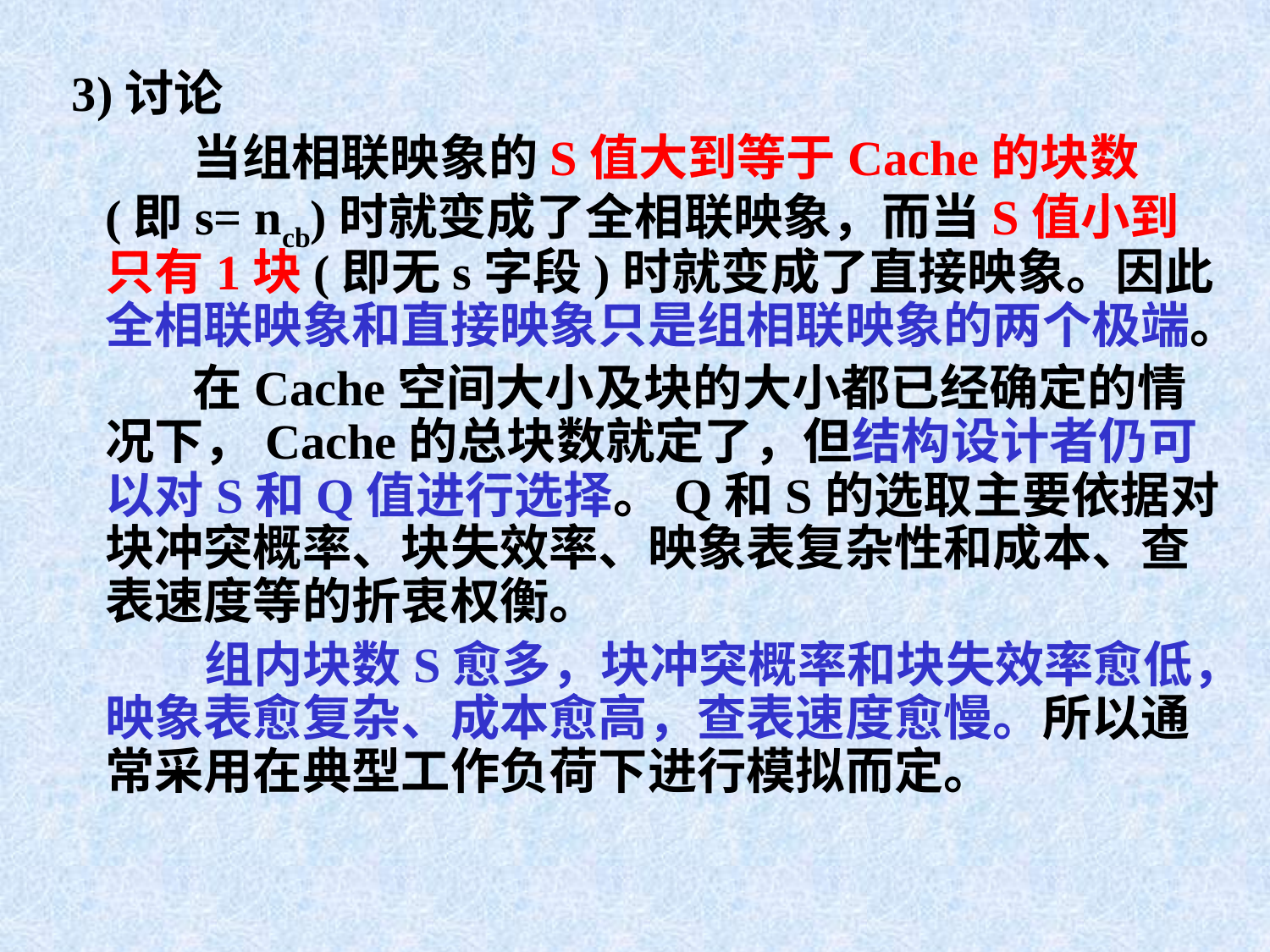

3)讨论
           当组相联映象的S值大到等于Cache的块数(即s= ncb)时就变成了全相联映象，而当S值小到只有1块(即无s字段)时就变成了直接映象。因此全相联映象和直接映象只是组相联映象的两个极端。
           在Cache空间大小及块的大小都已经确定的情况下，Cache的总块数就定了，但结构设计者仍可以对S和Q值进行选择。Q和S的选取主要依据对块冲突概率、块失效率、映象表复杂性和成本、查表速度等的折衷权衡。
            组内块数S愈多，块冲突概率和块失效率愈低，映象表愈复杂、成本愈高，查表速度愈慢。所以通常采用在典型工作负荷下进行模拟而定。